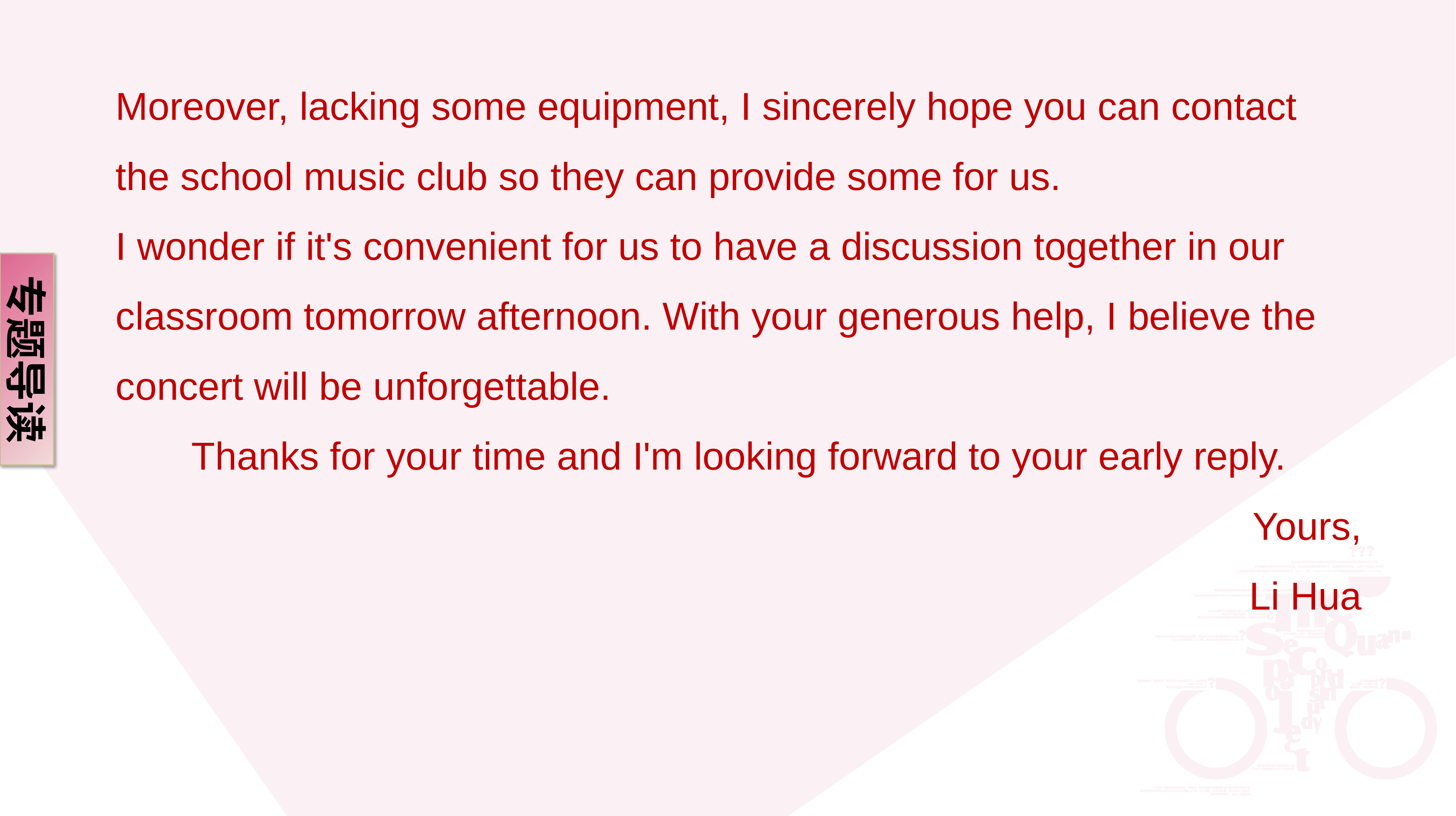

Moreover, lacking some equipment, I sincerely hope you can contact the school music club so they can provide some for us.
I wonder if it's convenient for us to have a discussion together in our classroom tomorrow afternoon. With your generous help, I believe the concert will be unforgettable.
       Thanks for your time and I'm looking forward to your early reply.
Yours,
Li Hua
专题导读